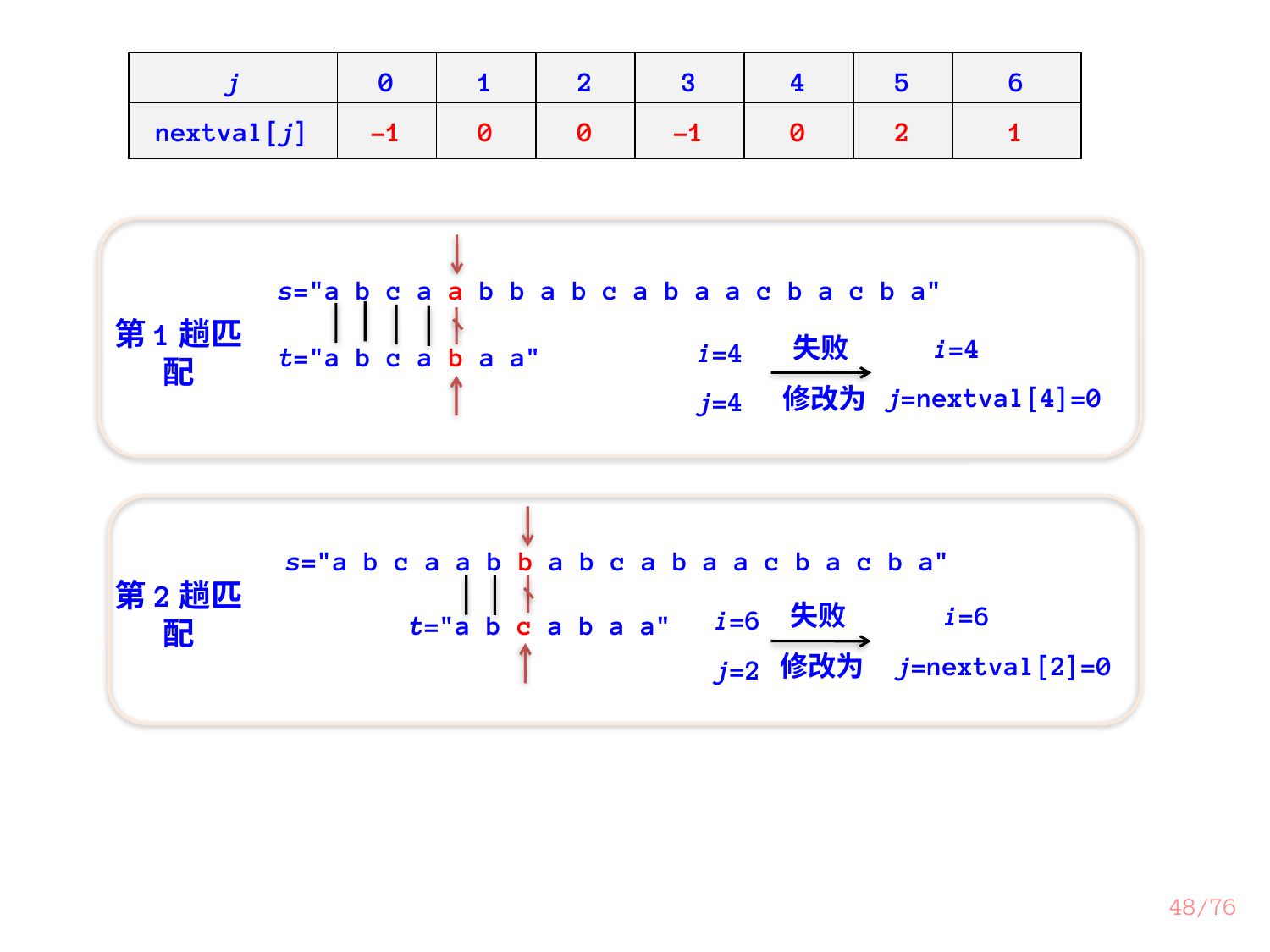

| j | 0 | 1 | 2 | 3 | 4 | 5 | 6 |
| --- | --- | --- | --- | --- | --- | --- | --- |
| nextval[j] | -1 | 0 | 0 | -1 | 0 | 2 | 1 |

s="a b c a a b b a b c a b a a c b a c b a"

第1趟匹配

失败
i=4
i=4
t="a b c a b a a"

j=nextval[4]=0
修改为
j=4

s="a b c a a b b a b c a b a a c b a c b a"

第2趟匹配

失败
i=6
i=6
t="a b c a b a a"

j=nextval[2]=0
修改为
j=2
48/76